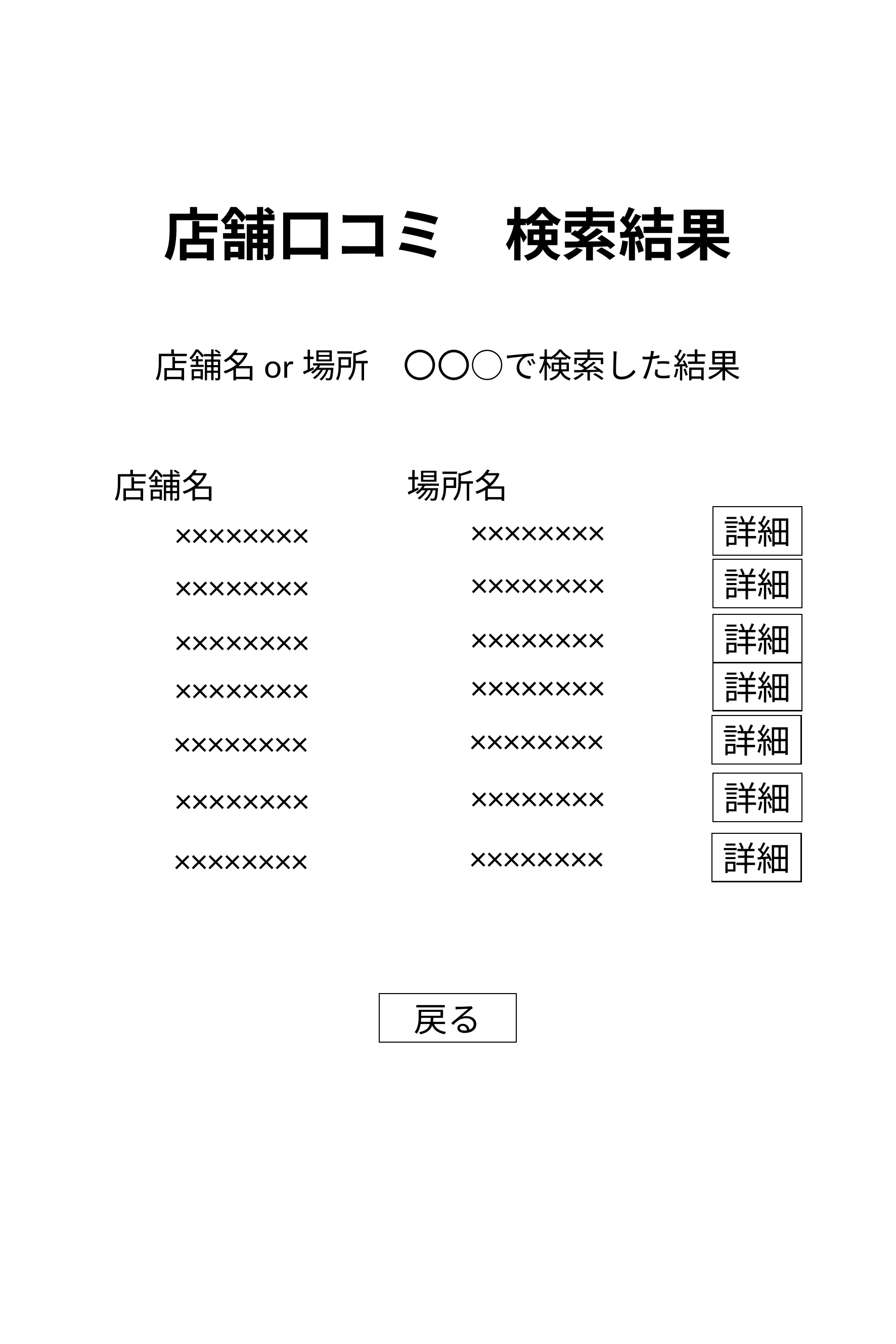

店舗口コミ　検索結果
店舗名or場所　〇〇○で検索した結果
場所名
店舗名
詳細
××××××××
××××××××
詳細
××××××××
××××××××
詳細
××××××××
××××××××
詳細
××××××××
××××××××
詳細
××××××××
××××××××
詳細
××××××××
××××××××
詳細
××××××××
××××××××
戻る